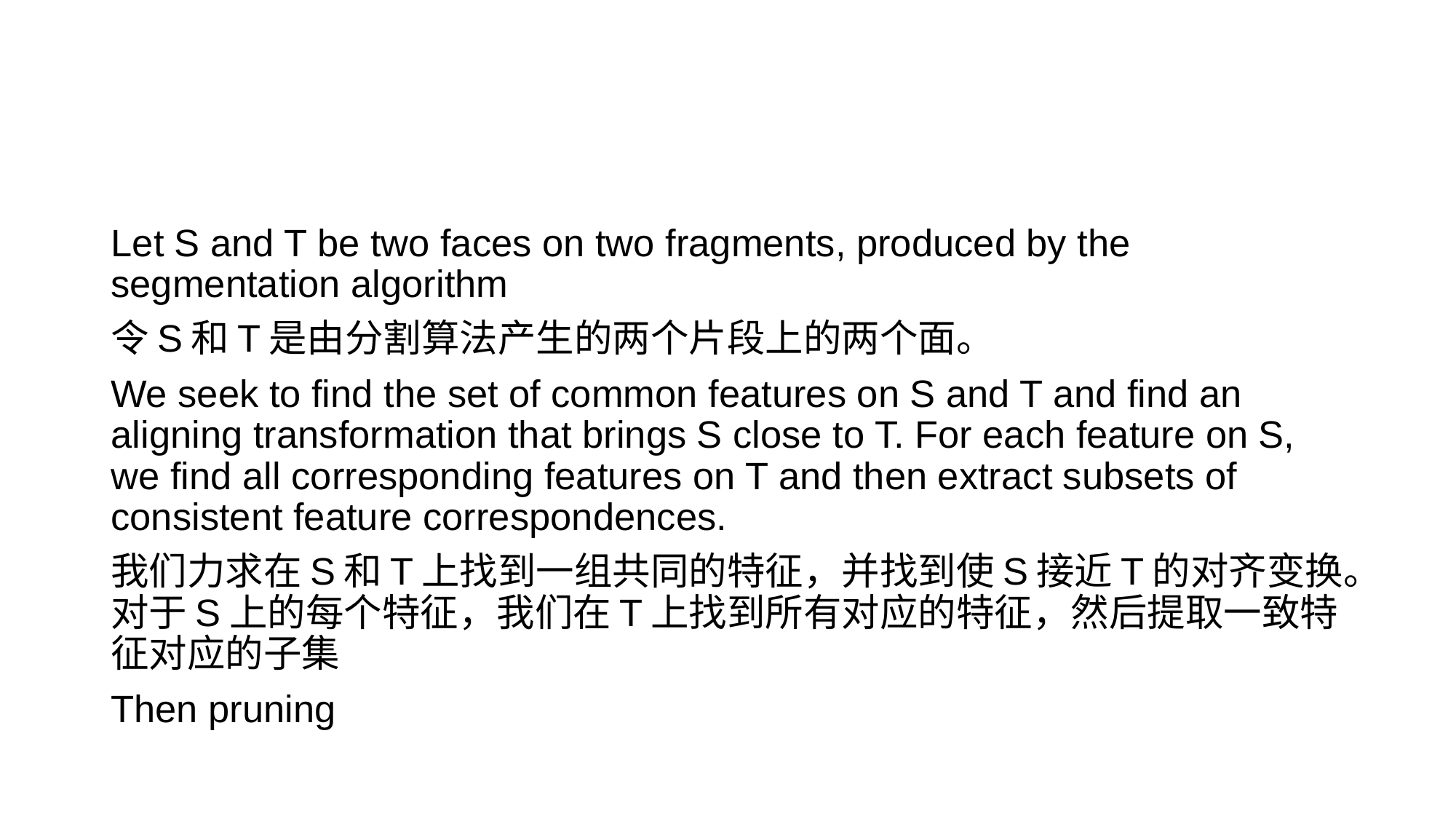

#
Let S and T be two faces on two fragments, produced by the segmentation algorithm
令S和T是由分割算法产生的两个片段上的两个面。
We seek to find the set of common features on S and T and find an aligning transformation that brings S close to T. For each feature on S, we find all corresponding features on T and then extract subsets of consistent feature correspondences.
我们力求在S和T上找到一组共同的特征，并找到使S接近T的对齐变换。对于S上的每个特征，我们在T上找到所有对应的特征，然后提取一致特征对应的子集
Then pruning